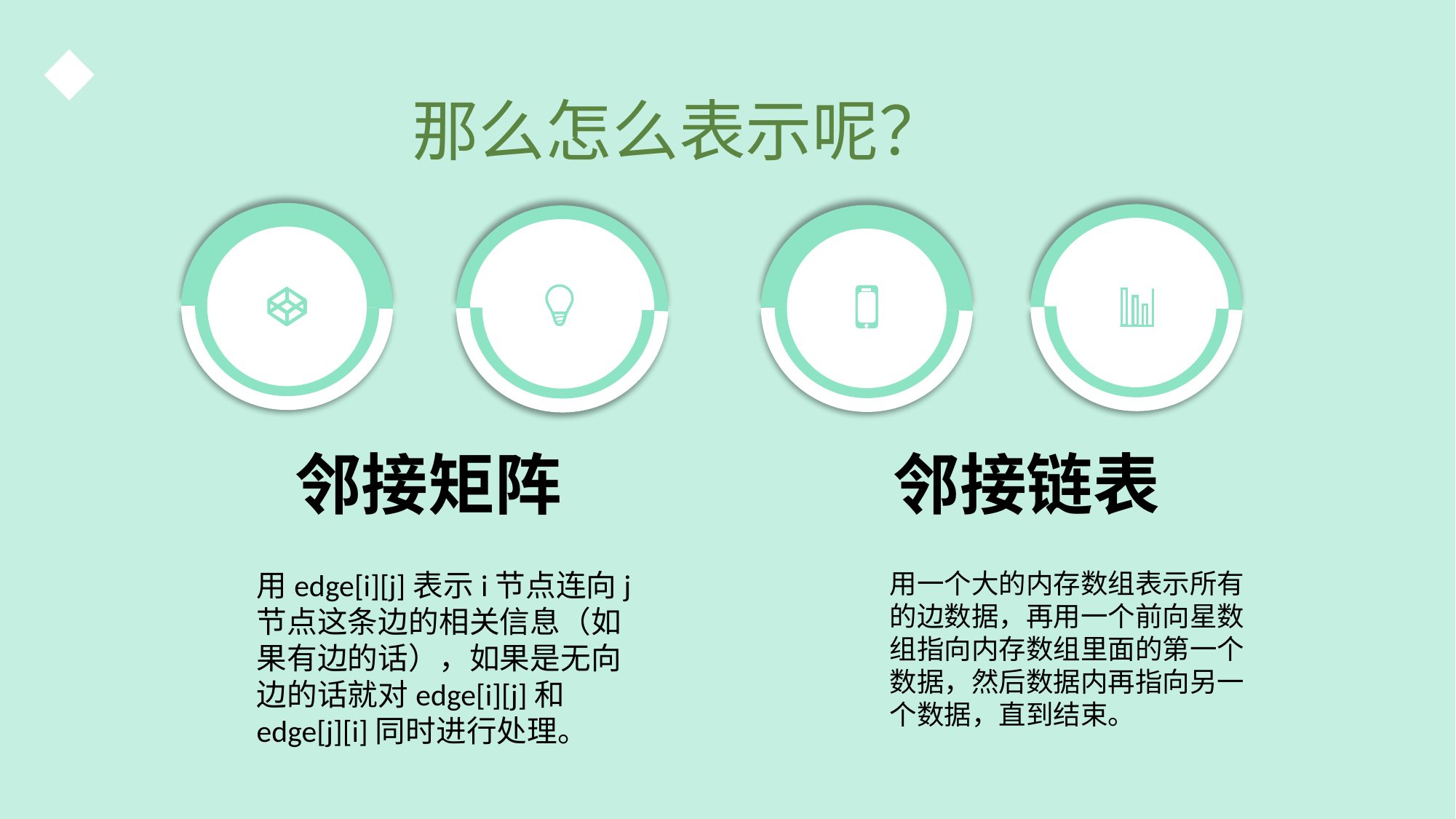

那么怎么表示呢？

邻接矩阵
邻接链表
用edge[i][j]表示i节点连向j节点这条边的相关信息（如果有边的话），如果是无向边的话就对edge[i][j]和edge[j][i]同时进行处理。
用一个大的内存数组表示所有的边数据，再用一个前向星数组指向内存数组里面的第一个数据，然后数据内再指向另一个数据，直到结束。